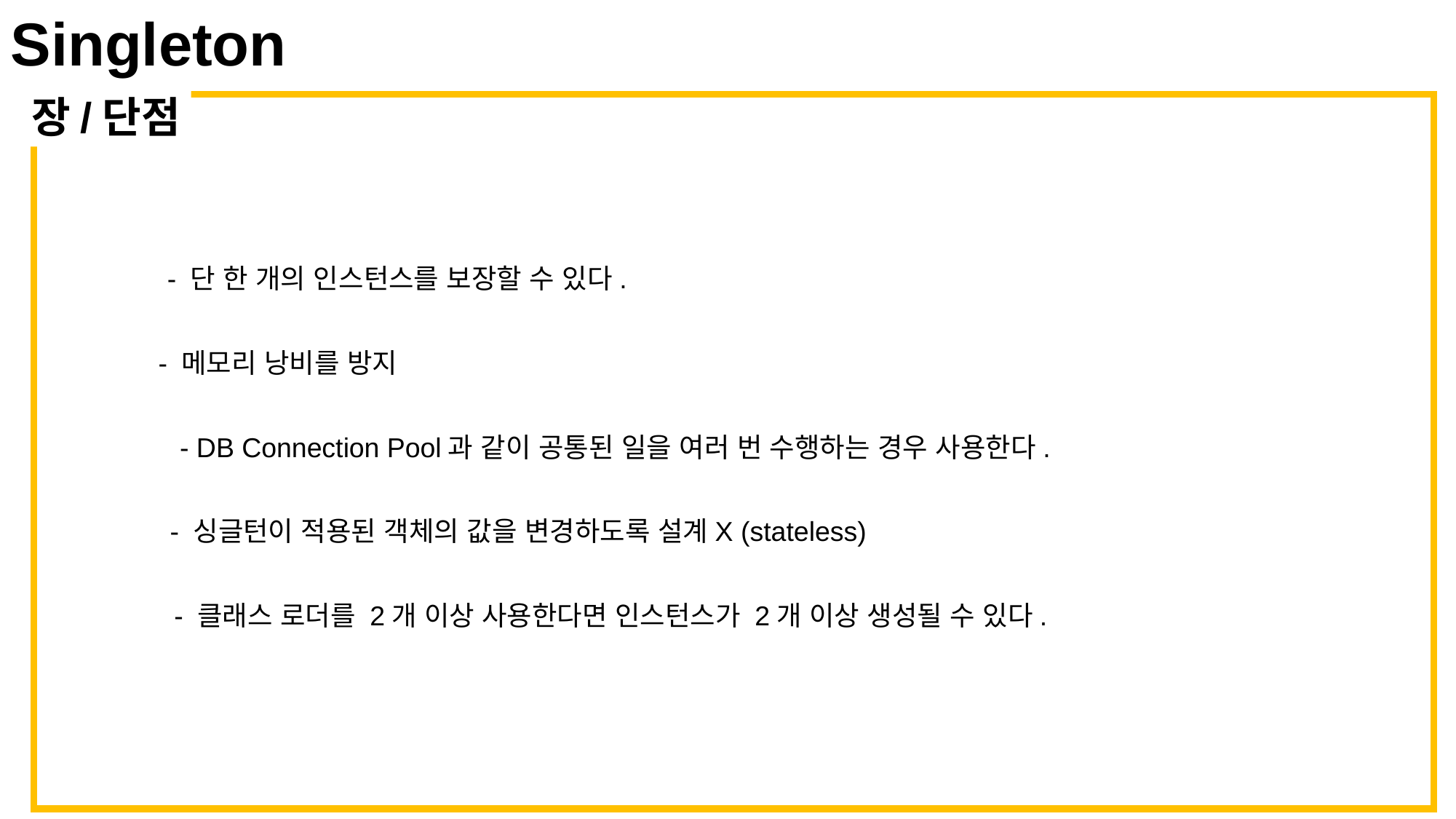

Singleton
장/단점

 - 단 한 개의 인스턴스를 보장할 수 있다.
 - 메모리 낭비를 방지
 - DB Connection Pool과 같이 공통된 일을 여러 번 수행하는 경우 사용한다.
 - 싱글턴이 적용된 객체의 값을 변경하도록 설계X (stateless)
 - 클래스 로더를 2개 이상 사용한다면 인스턴스가 2개 이상 생성될 수 있다.